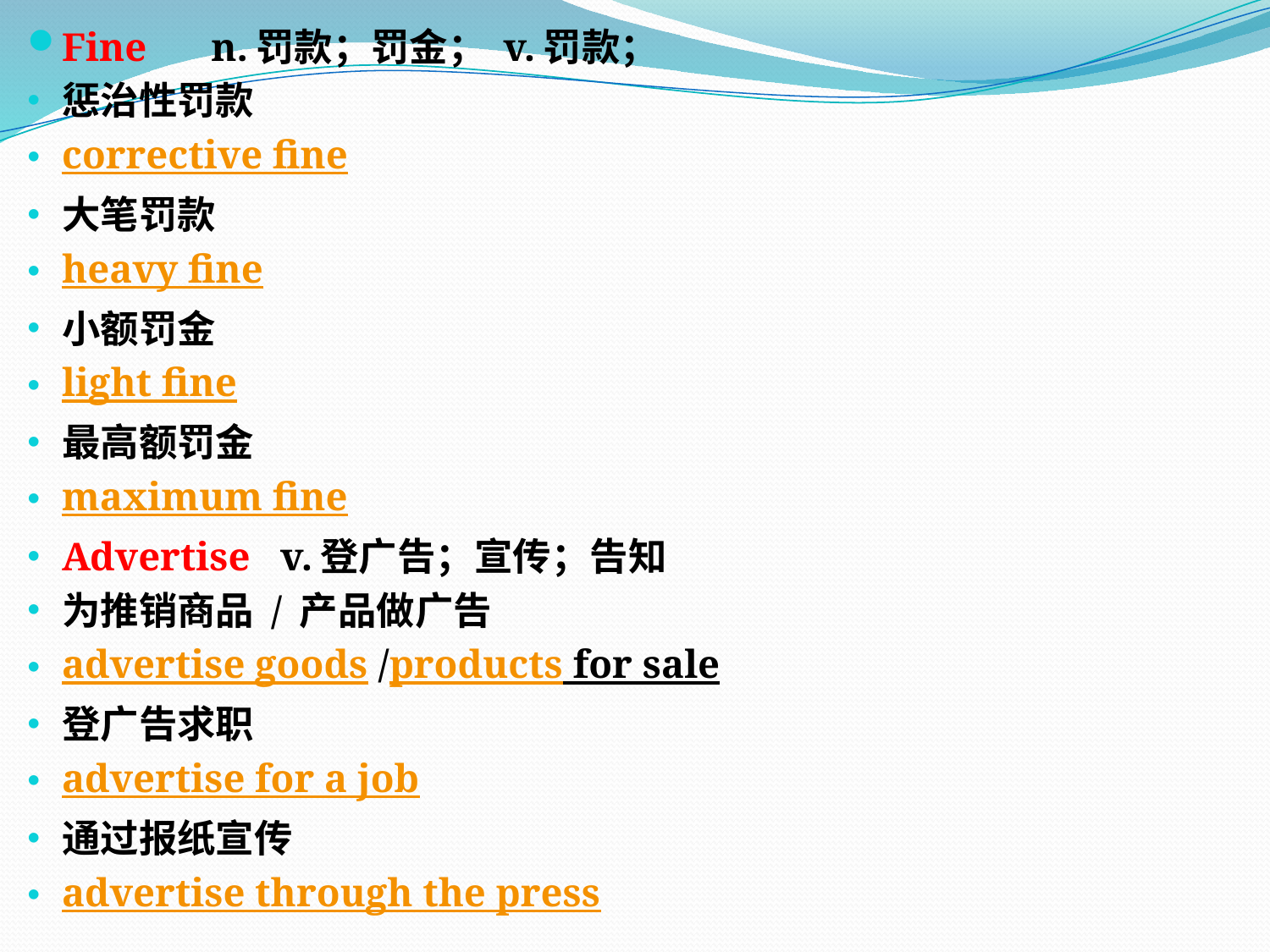

Fine 　n.罚款；罚金； v.罚款；
惩治性罚款
corrective fine
大笔罚款
heavy fine
小额罚金
light fine
最高额罚金
maximum fine
Advertise   v.登广告；宣传；告知
为推销商品 / 产品做广告
advertise goods /products for sale
登广告求职
advertise for a job
通过报纸宣传
advertise through the press